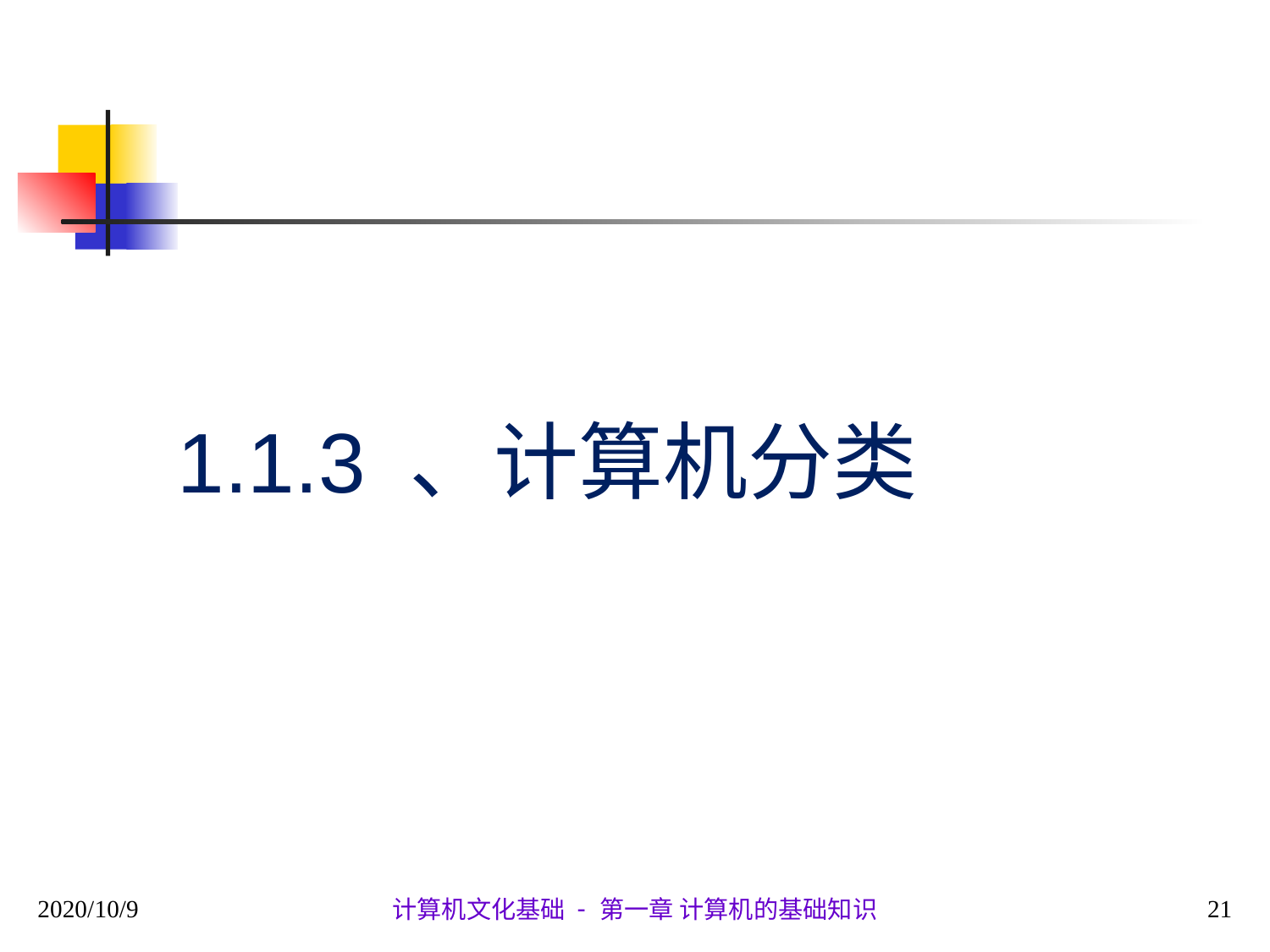

# 1.1.3 、计算机分类
2020/10/9
21
计算机文化基础 - 第一章 计算机的基础知识